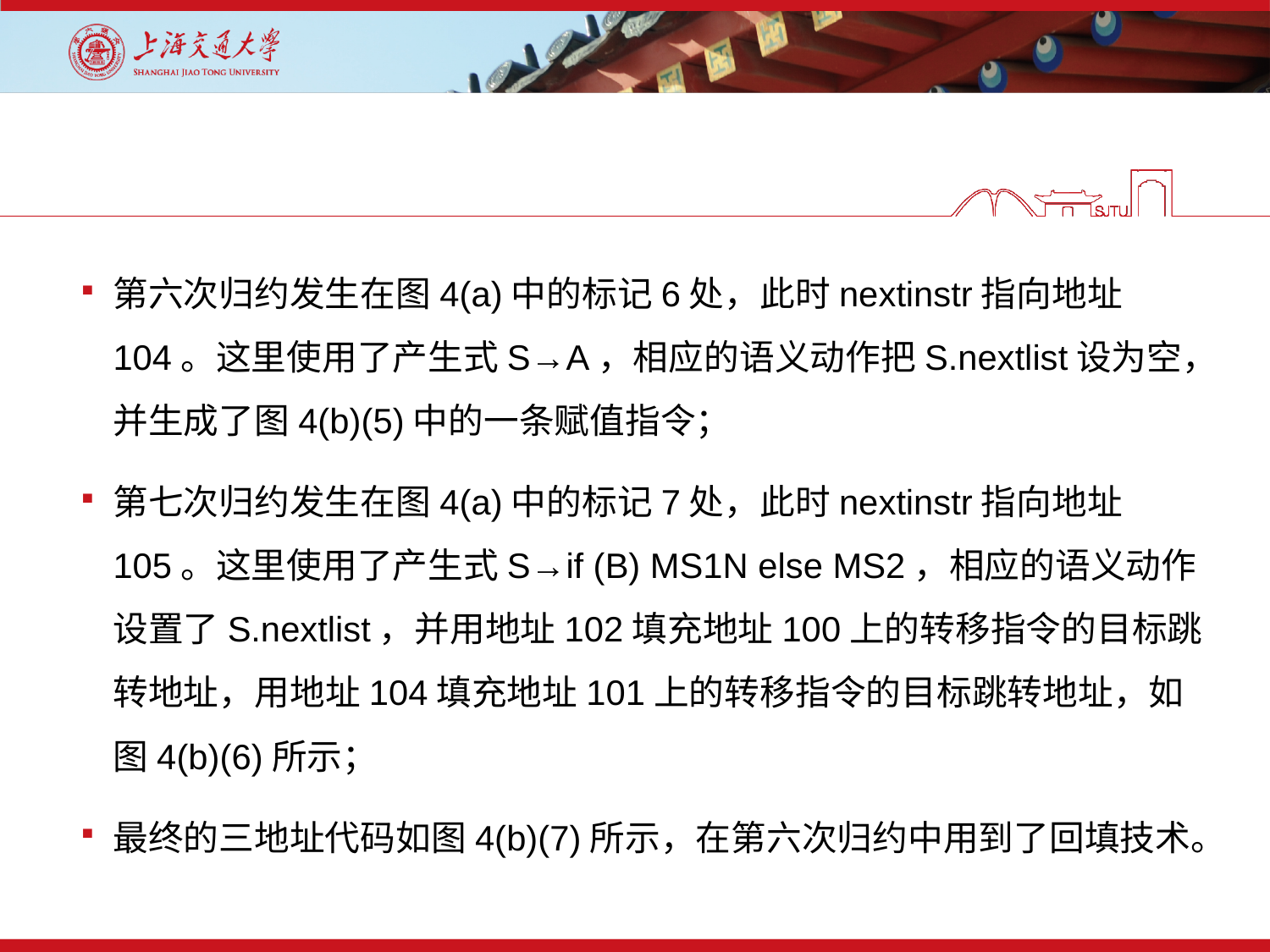

#
第六次归约发生在图4(a)中的标记6处，此时nextinstr指向地址104。这里使用了产生式S→A，相应的语义动作把S.nextlist设为空，并生成了图4(b)(5)中的一条赋值指令；
第七次归约发生在图4(a)中的标记7处，此时nextinstr指向地址105。这里使用了产生式S→if (B) MS1N else MS2，相应的语义动作设置了S.nextlist，并用地址102填充地址100上的转移指令的目标跳转地址，用地址104填充地址101上的转移指令的目标跳转地址，如图4(b)(6)所示；
最终的三地址代码如图4(b)(7)所示，在第六次归约中用到了回填技术。